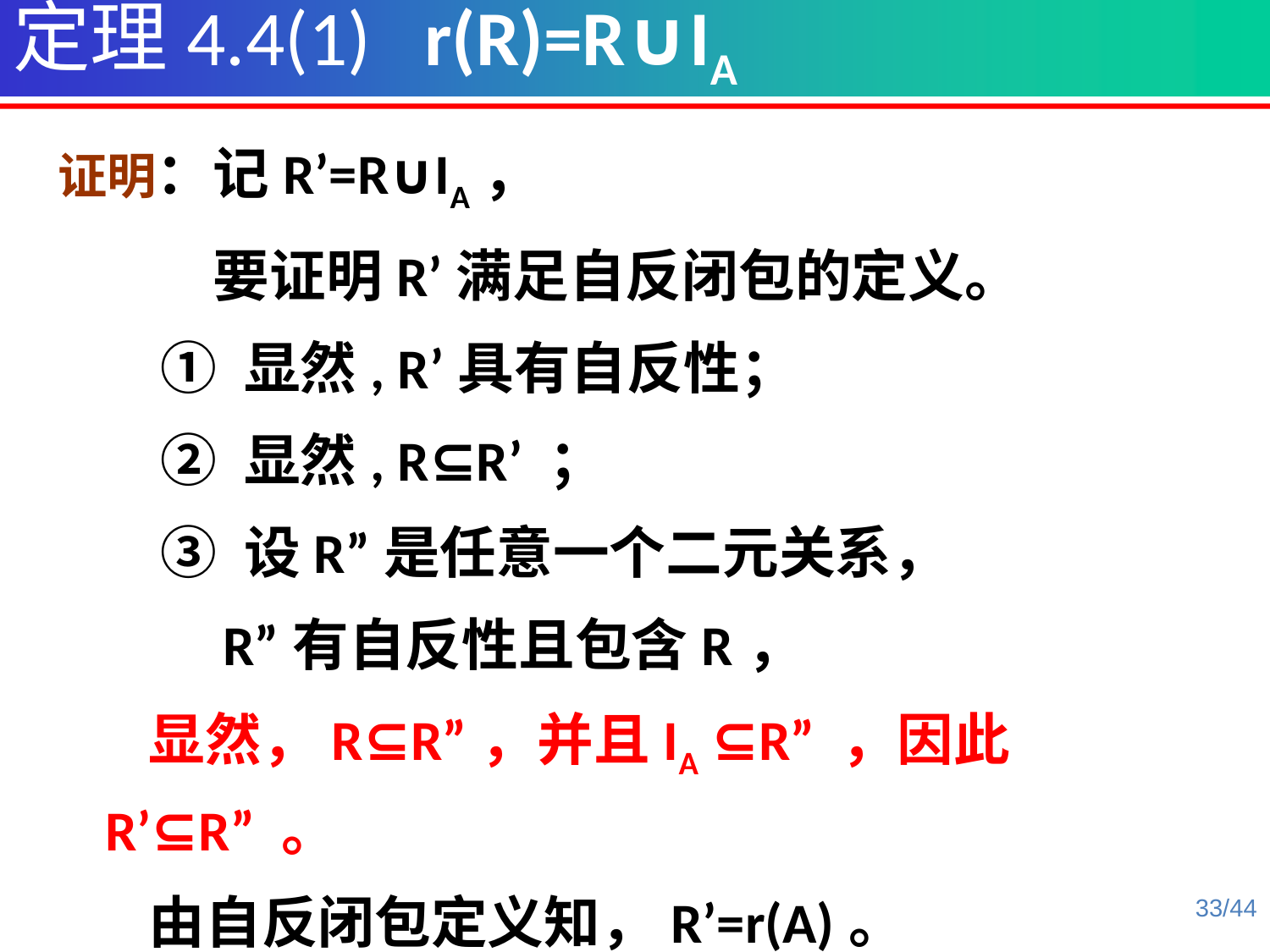

定理4.4(1)   r(R)=R∪IA
证明：记R’=R∪IA，
           要证明R’满足自反闭包的定义。
        ① 显然, R’具有自反性；
        ② 显然, R⊆R’ ；
        ③ 设R”是任意一个二元关系，
             R”有自反性且包含R，
      显然，R⊆R”，并且IA ⊆R” ，因此R’⊆R” 。
      由自反闭包定义知，R’=r(A)。
33/44